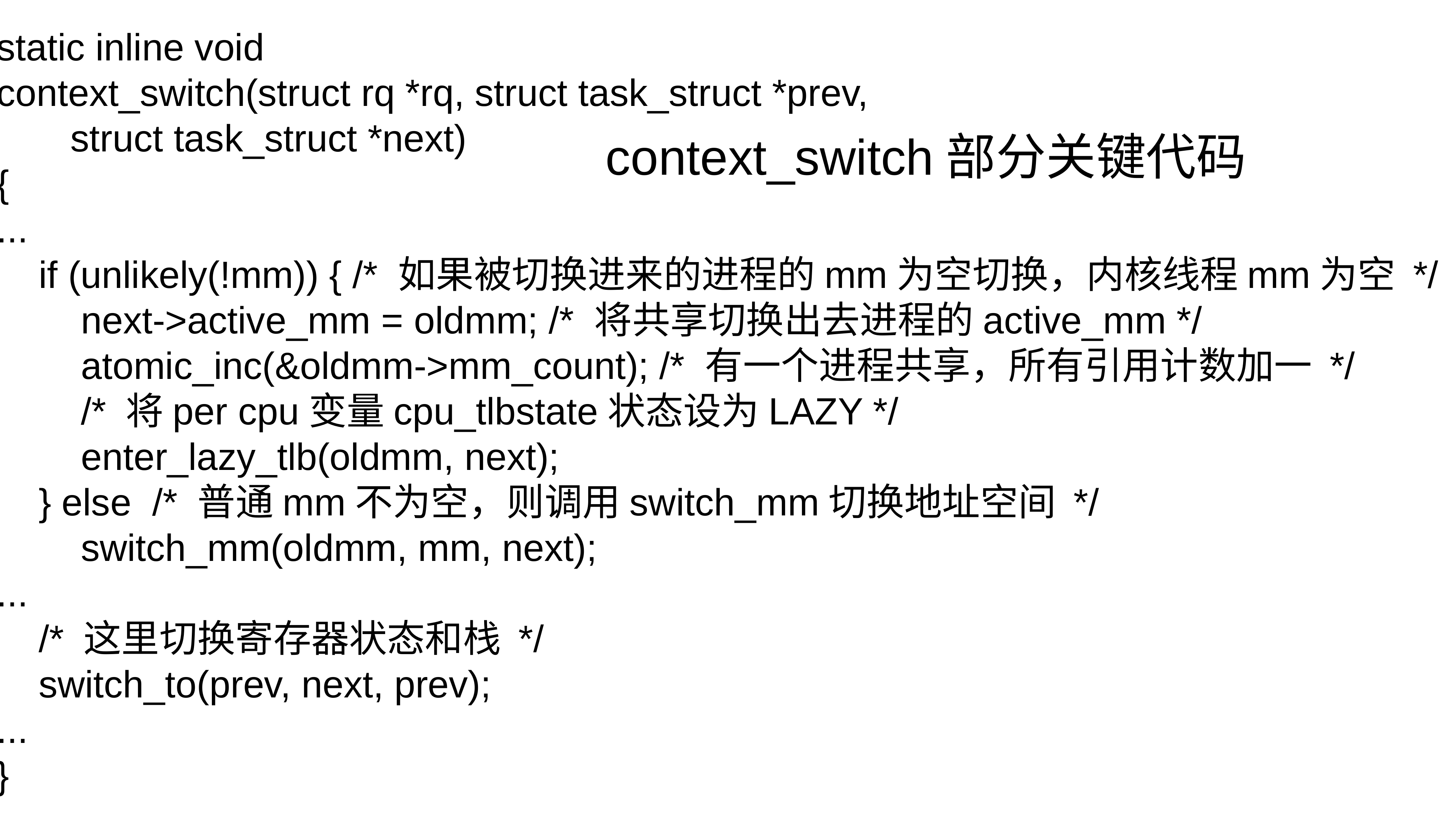

static inline void
context_switch(struct rq *rq, struct task_struct *prev,
       struct task_struct *next)
{
...
    if (unlikely(!mm)) { /* 如果被切换进来的进程的mm为空切换，内核线程mm为空 */
        next->active_mm = oldmm; /* 将共享切换出去进程的active_mm */
        atomic_inc(&oldmm->mm_count); /* 有一个进程共享，所有引用计数加一 */
        /* 将per cpu变量cpu_tlbstate状态设为LAZY */
        enter_lazy_tlb(oldmm, next);
    } else  /* 普通mm不为空，则调用switch_mm切换地址空间 */
        switch_mm(oldmm, mm, next);
...
    /* 这里切换寄存器状态和栈 */
    switch_to(prev, next, prev);
...
}
# context_switch部分关键代码